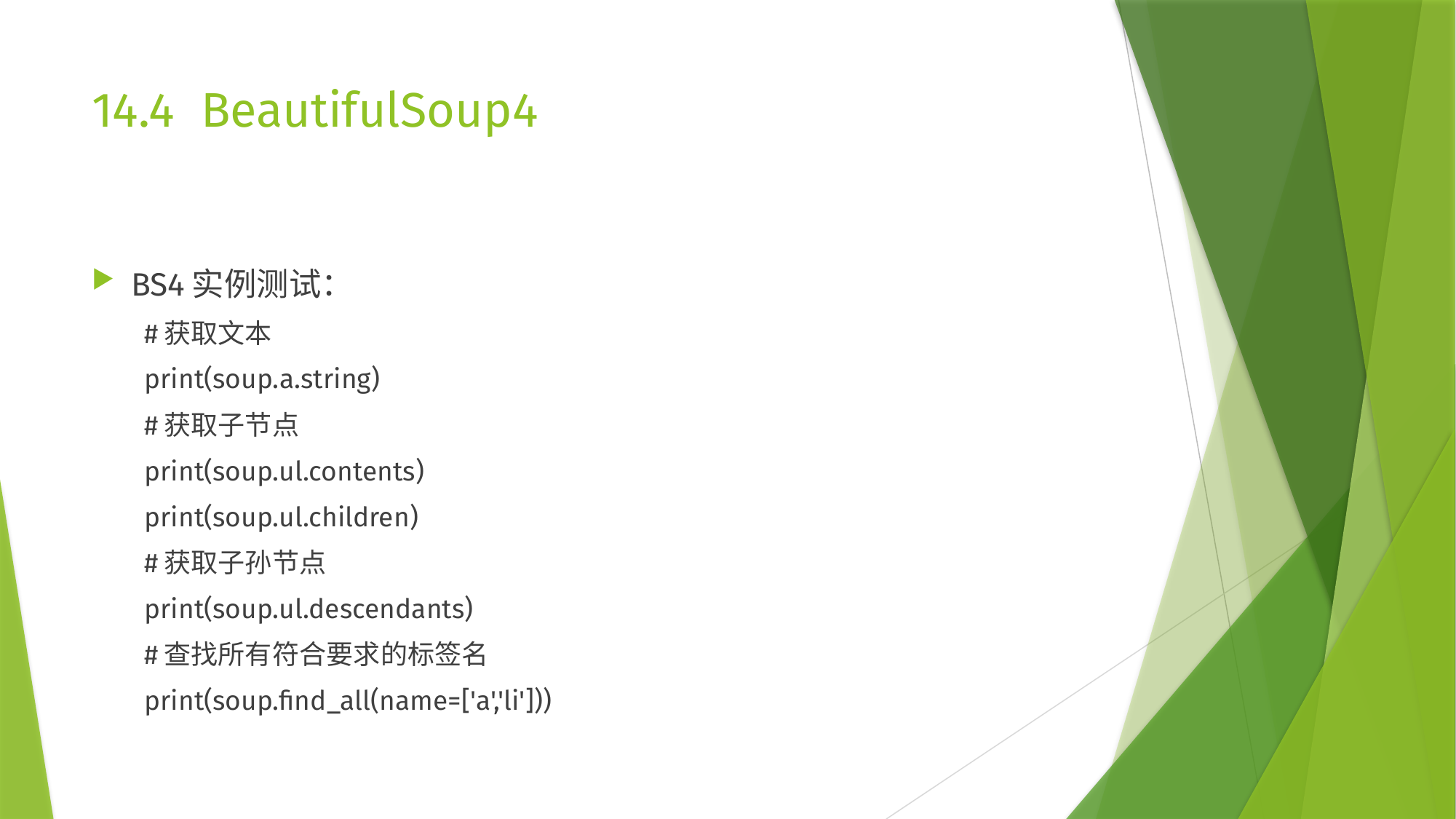

# 14.4	BeautifulSoup4
BS4实例测试：
#获取文本
print(soup.a.string)
#获取子节点
print(soup.ul.contents)
print(soup.ul.children)
#获取子孙节点
print(soup.ul.descendants)
#查找所有符合要求的标签名
print(soup.find_all(name=['a','li']))